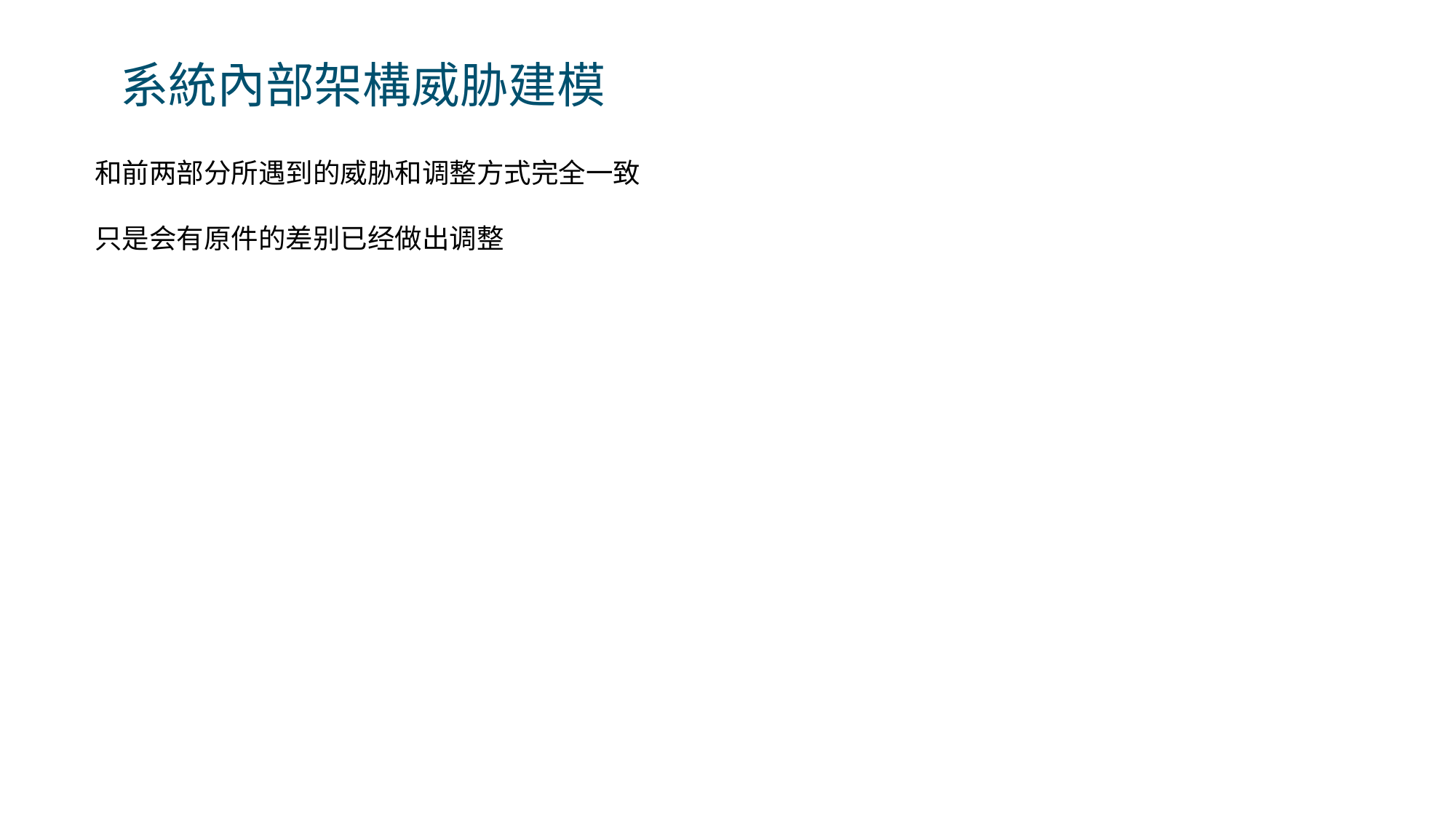

# 系統內部架構威胁建模
和前两部分所遇到的威胁和调整方式完全一致

只是会有原件的差别已经做出调整

25